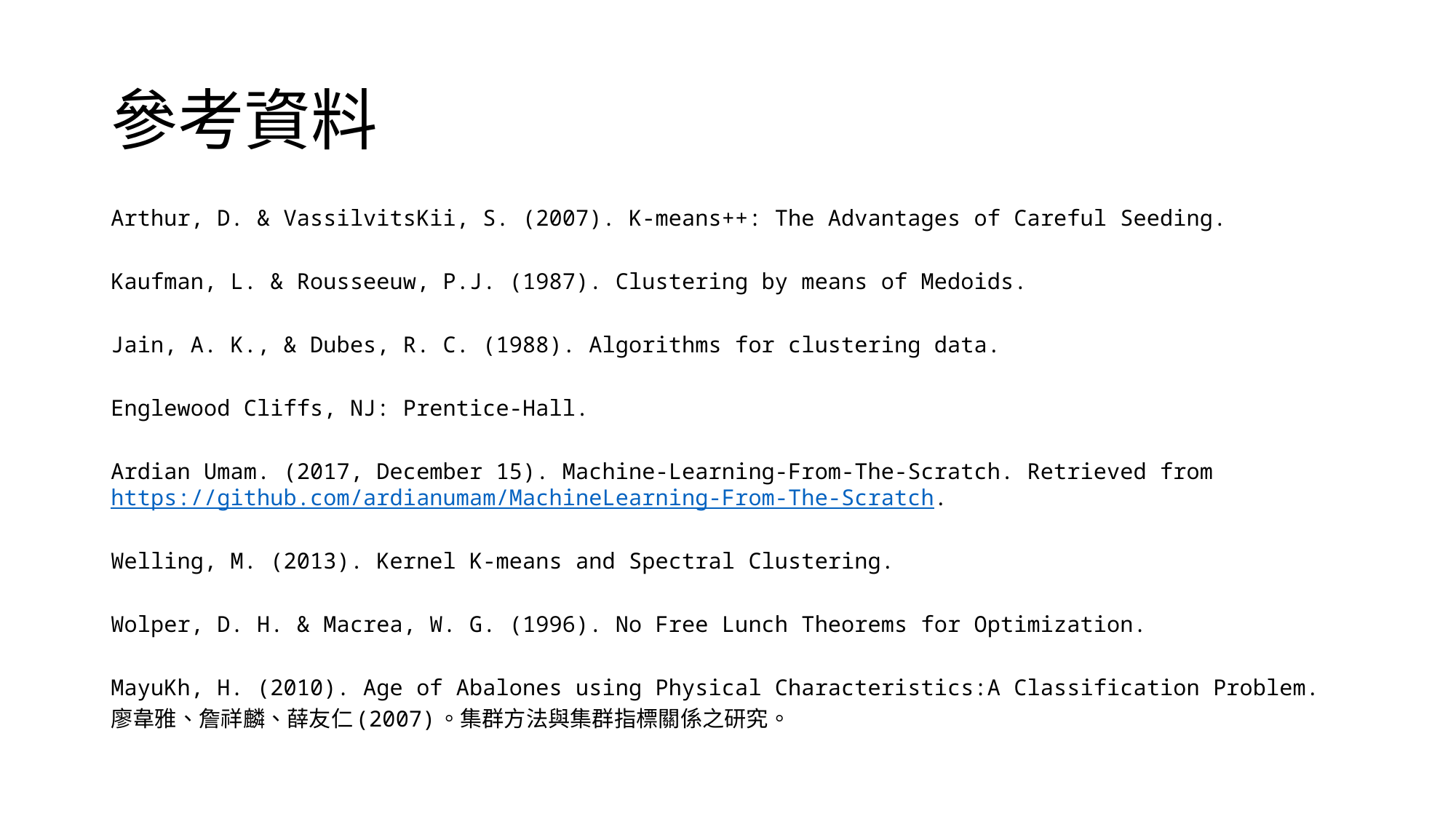

# 參考資料
Arthur, D. & VassilvitsKii, S. (2007). K-means++: The Advantages of Careful Seeding.

Kaufman, L. & Rousseeuw, P.J. (1987). Clustering by means of Medoids.

Jain, A. K., & Dubes, R. C. (1988). Algorithms for clustering data.

Englewood Cliffs, NJ: Prentice-Hall.

Ardian Umam. (2017, December 15). Machine-Learning-From-The-Scratch. Retrieved from https://github.com/ardianumam/MachineLearning-From-The-Scratch.

Welling, M. (2013). Kernel K-means and Spectral Clustering.

Wolper, D. H. & Macrea, W. G. (1996). No Free Lunch Theorems for Optimization.

MayuKh, H. (2010). Age of Abalones using Physical Characteristics:A Classification Problem.
廖韋雅、詹祥麟、薛友仁(2007)。集群方法與集群指標關係之研究。